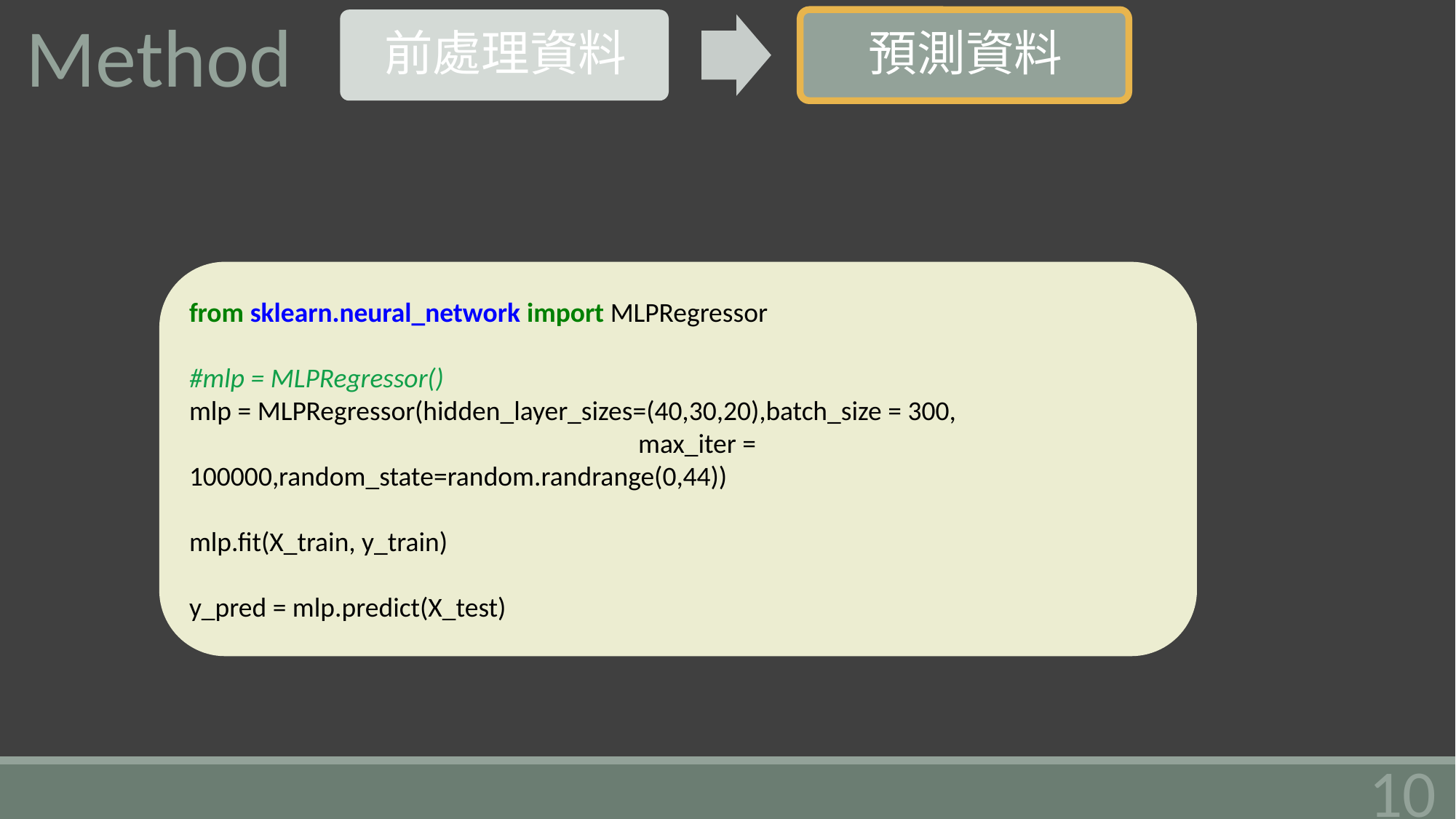

Method
前處理資料

預測資料
from sklearn.neural_network import MLPRegressor

#mlp = MLPRegressor()
mlp = MLPRegressor(hidden_layer_sizes=(40,30,20),batch_size = 300,
				  max_iter = 100000,random_state=random.randrange(0,44))

mlp.fit(X_train, y_train)

y_pred = mlp.predict(X_test)
10